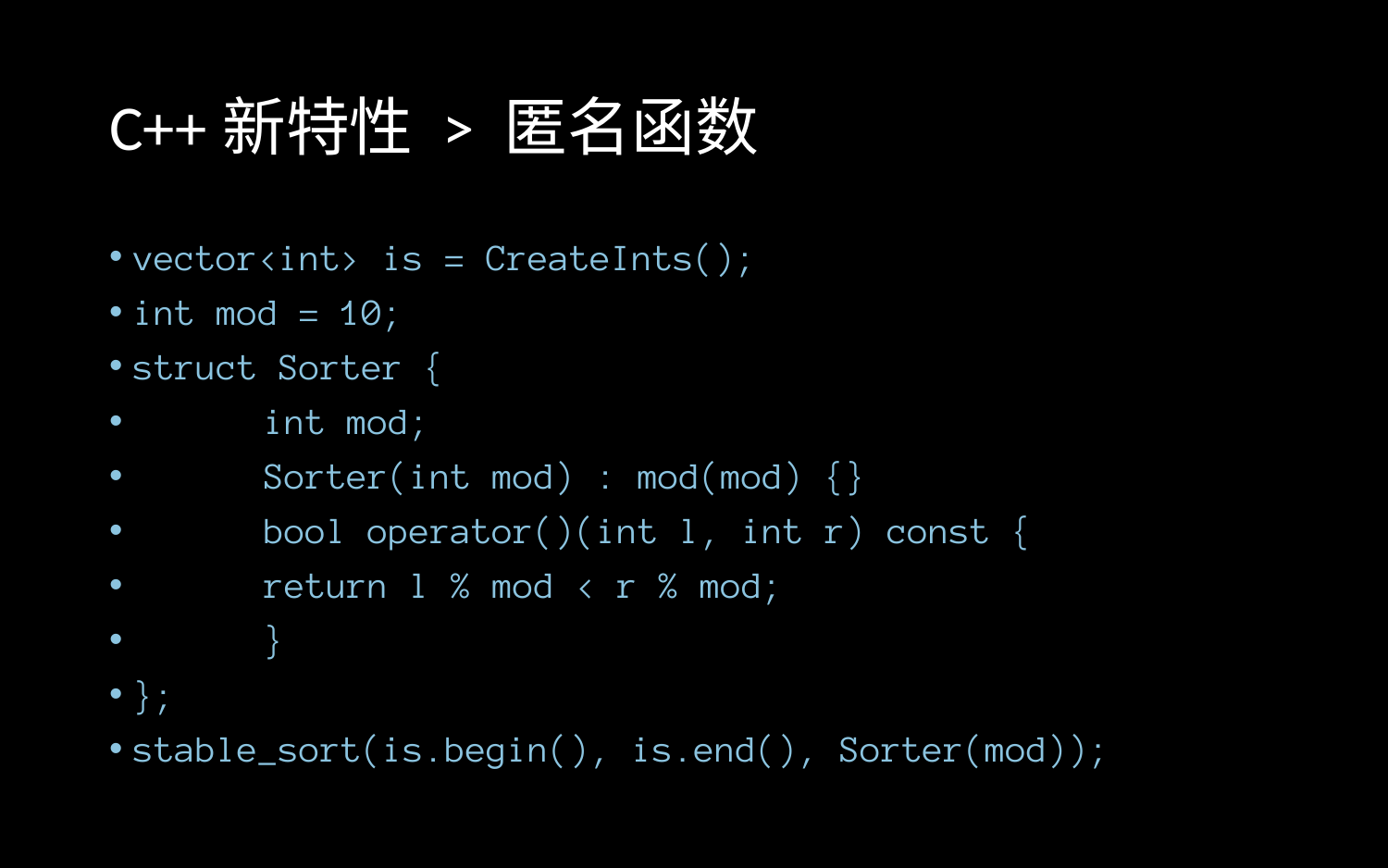

# C++新特性 > 匿名函数
vector<int> is = CreateInts();
int mod = 10;
struct Sorter {
	int mod;
	Sorter(int mod) : mod(mod) {}
	bool operator()(int l, int r) const {
		return l % mod < r % mod;
	}
};
stable_sort(is.begin(), is.end(), Sorter(mod));